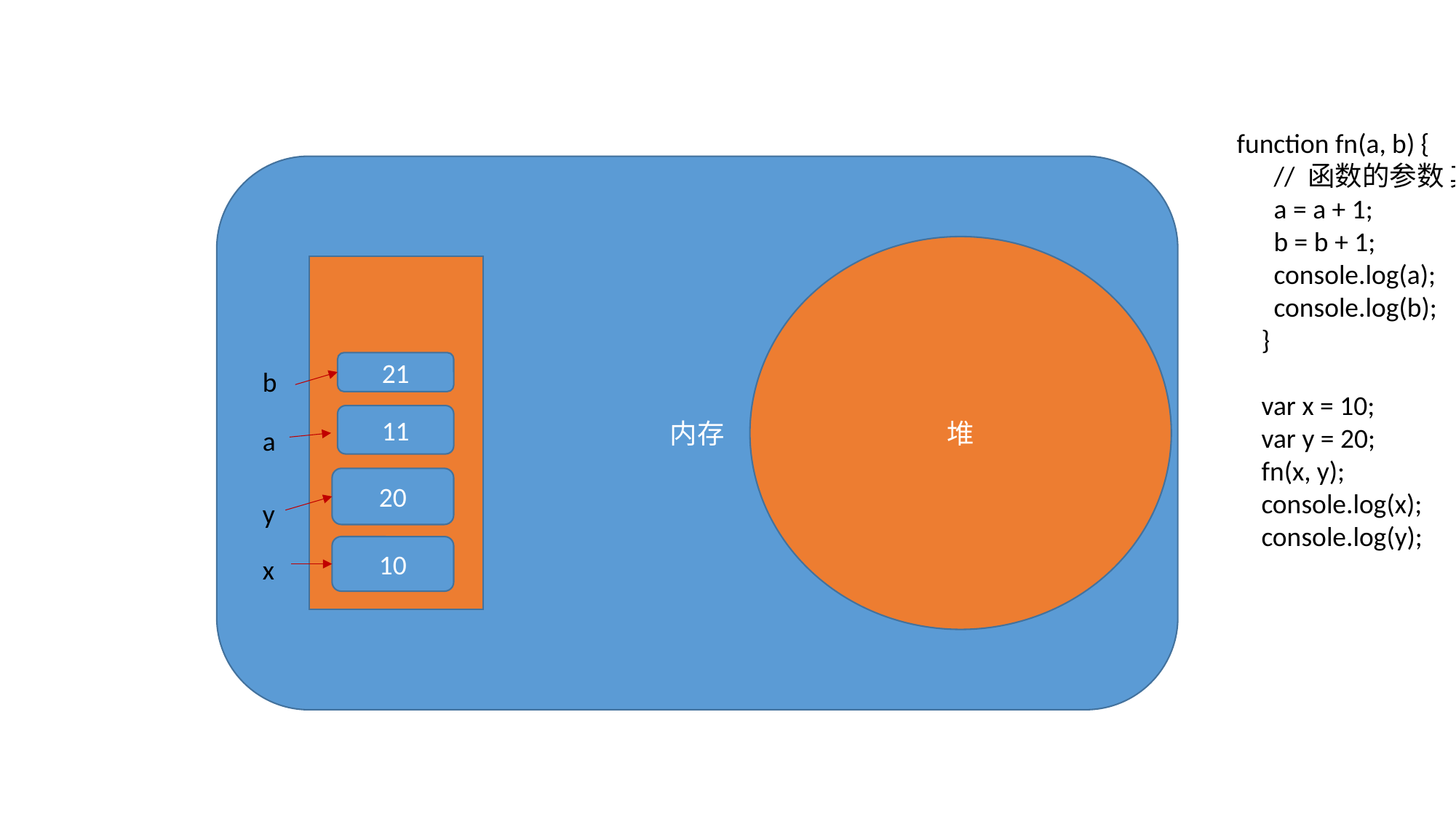

function fn(a, b) {
      // 函数的参数 其实就是函数内部的局部变量
      a = a + 1;
      b = b + 1;
      console.log(a);
      console.log(b);
    }

    var x = 10;
    var y = 20;
    fn(x, y);
    console.log(x);
    console.log(y);
内存
堆
栈
21
b

11
a
20
y
10
x